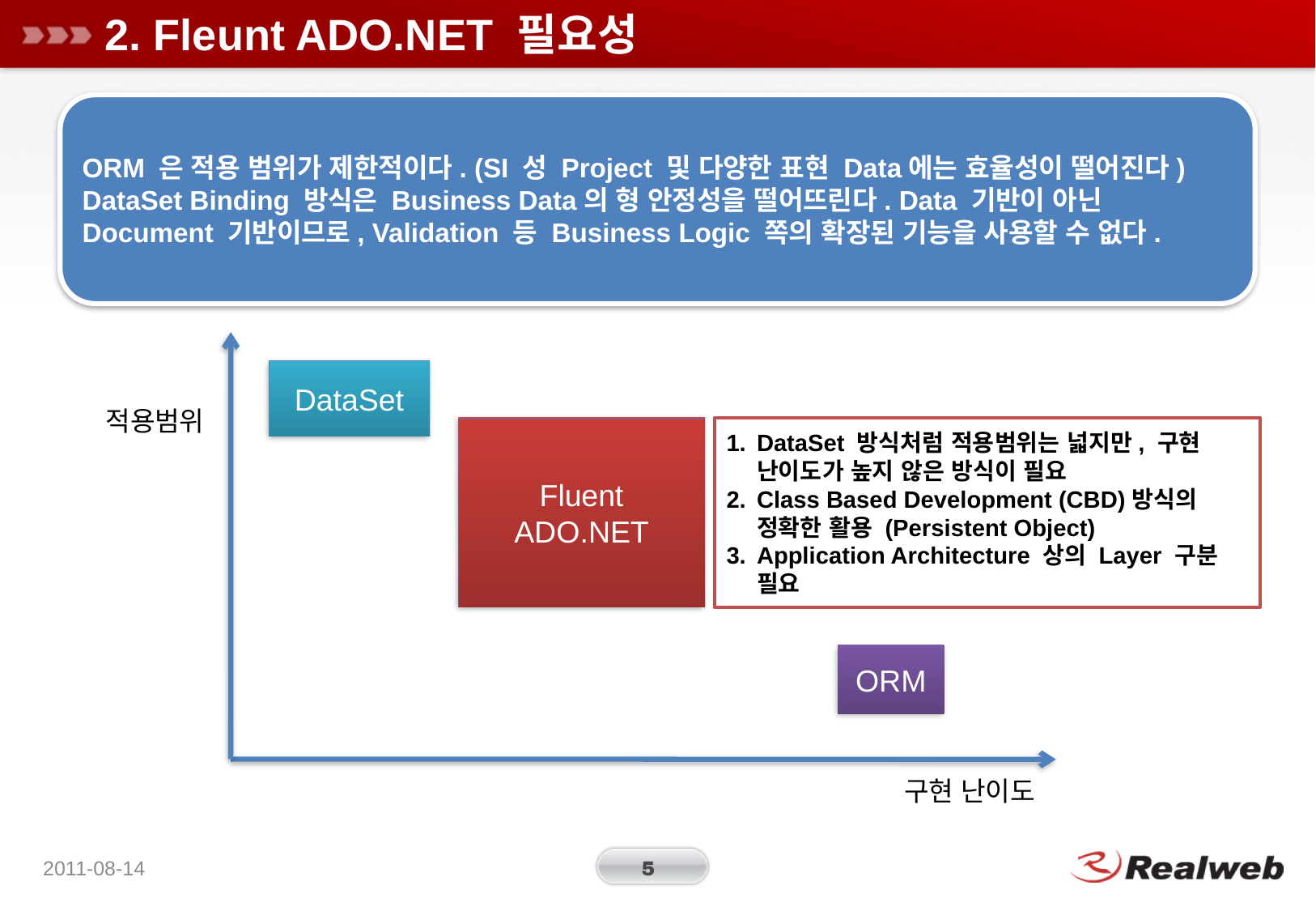

# 2. Fleunt ADO.NET 필요성
ORM 은 적용 범위가 제한적이다. (SI 성 Project 및 다양한 표현 Data에는 효율성이 떨어진다)
DataSet Binding 방식은 Business Data의 형 안정성을 떨어뜨린다. Data 기반이 아닌 Document 기반이므로, Validation 등 Business Logic 쪽의 확장된 기능을 사용할 수 없다.
DataSet
적용범위
Fluent ADO.NET
DataSet 방식처럼 적용범위는 넓지만, 구현 난이도가 높지 않은 방식이 필요
Class Based Development (CBD)방식의 정확한 활용 (Persistent Object)
Application Architecture 상의 Layer 구분 필요
ORM
구현 난이도
2011-08-14
5